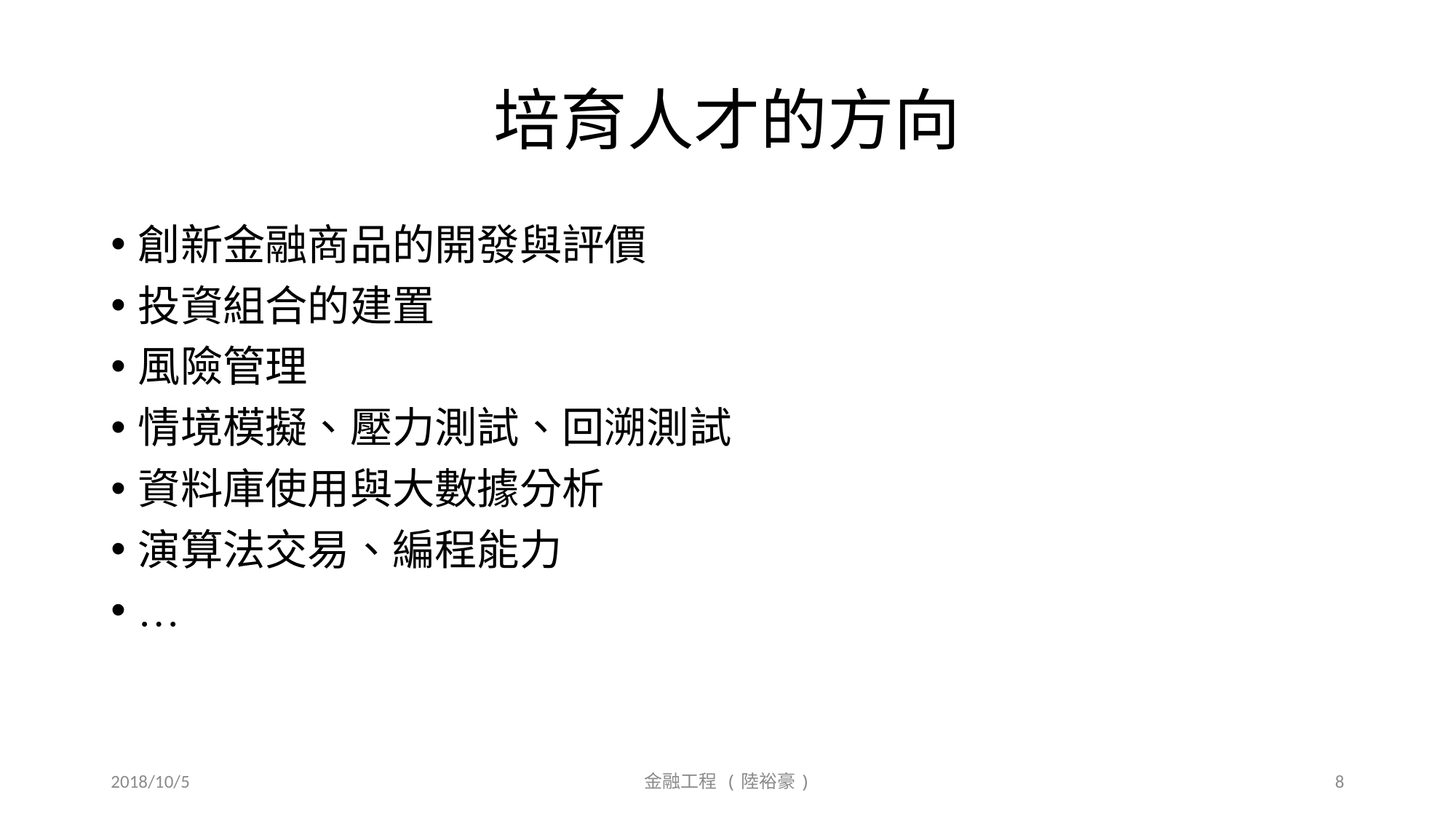

# 培育人才的方向
創新金融商品的開發與評價
投資組合的建置
風險管理
情境模擬、壓力測試、回溯測試
資料庫使用與大數據分析
演算法交易、編程能力
…
2018/10/5
金融工程 (陸裕豪)
8